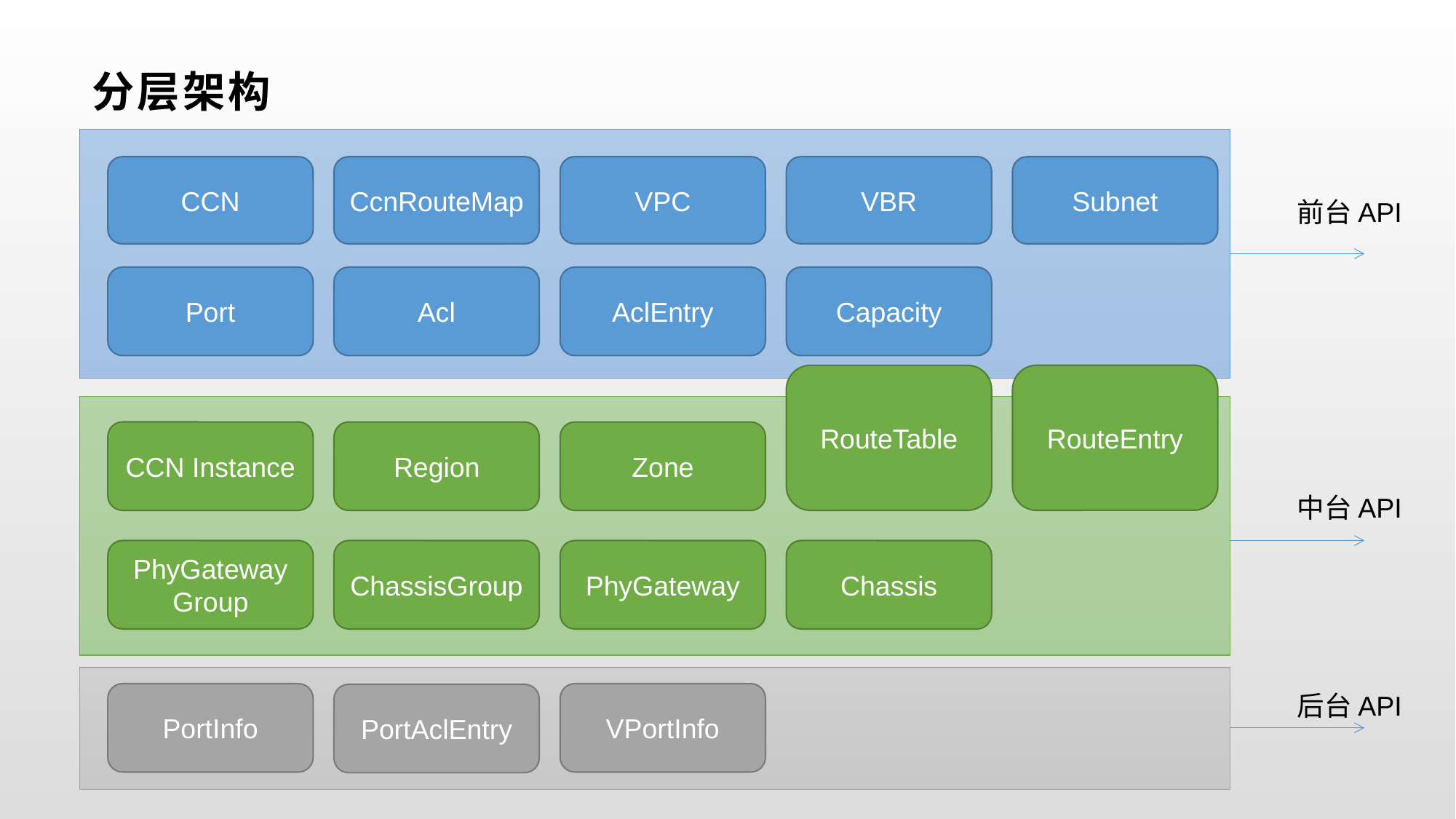

# 分层架构

VPC
VBR
CCN
CcnRouteMap
Subnet
前台API
Port
Acl
AclEntry
Capacity
RouteEntry
RouteTable

CCN Instance
Region
Zone
中台API
PhyGatewayGroup
ChassisGroup
PhyGateway
Chassis

PortInfo
VPortInfo
后台API
PortAclEntry